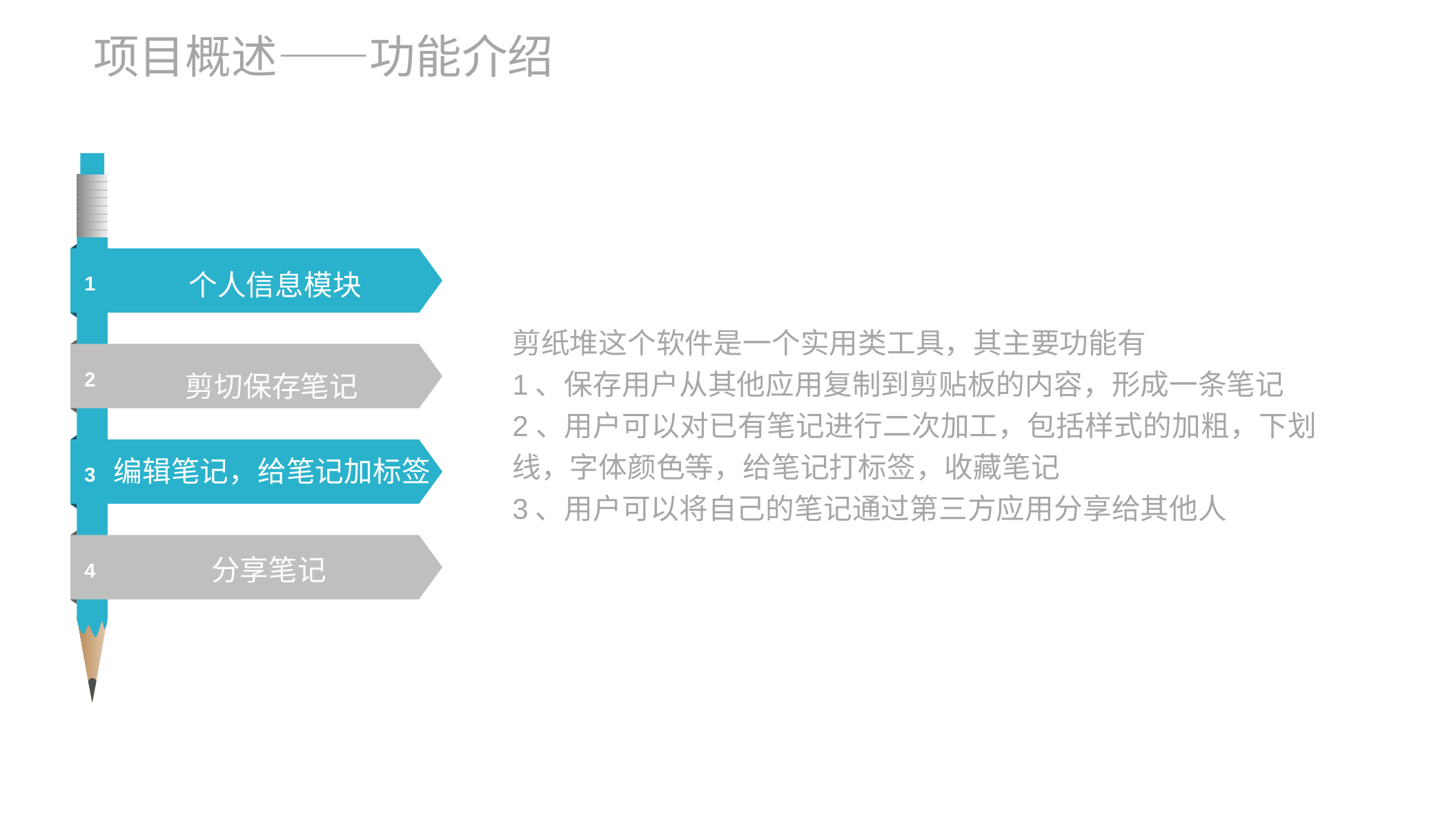

项目概述——功能介绍

个人信息模块
1

剪切保存笔记
2

编辑笔记，给笔记加标签

3

分享笔记
4

剪纸堆这个软件是一个实用类工具，其主要功能有
1、保存用户从其他应用复制到剪贴板的内容，形成一条笔记
2、用户可以对已有笔记进行二次加工，包括样式的加粗，下划线，字体颜色等，给笔记打标签，收藏笔记
3、用户可以将自己的笔记通过第三方应用分享给其他人